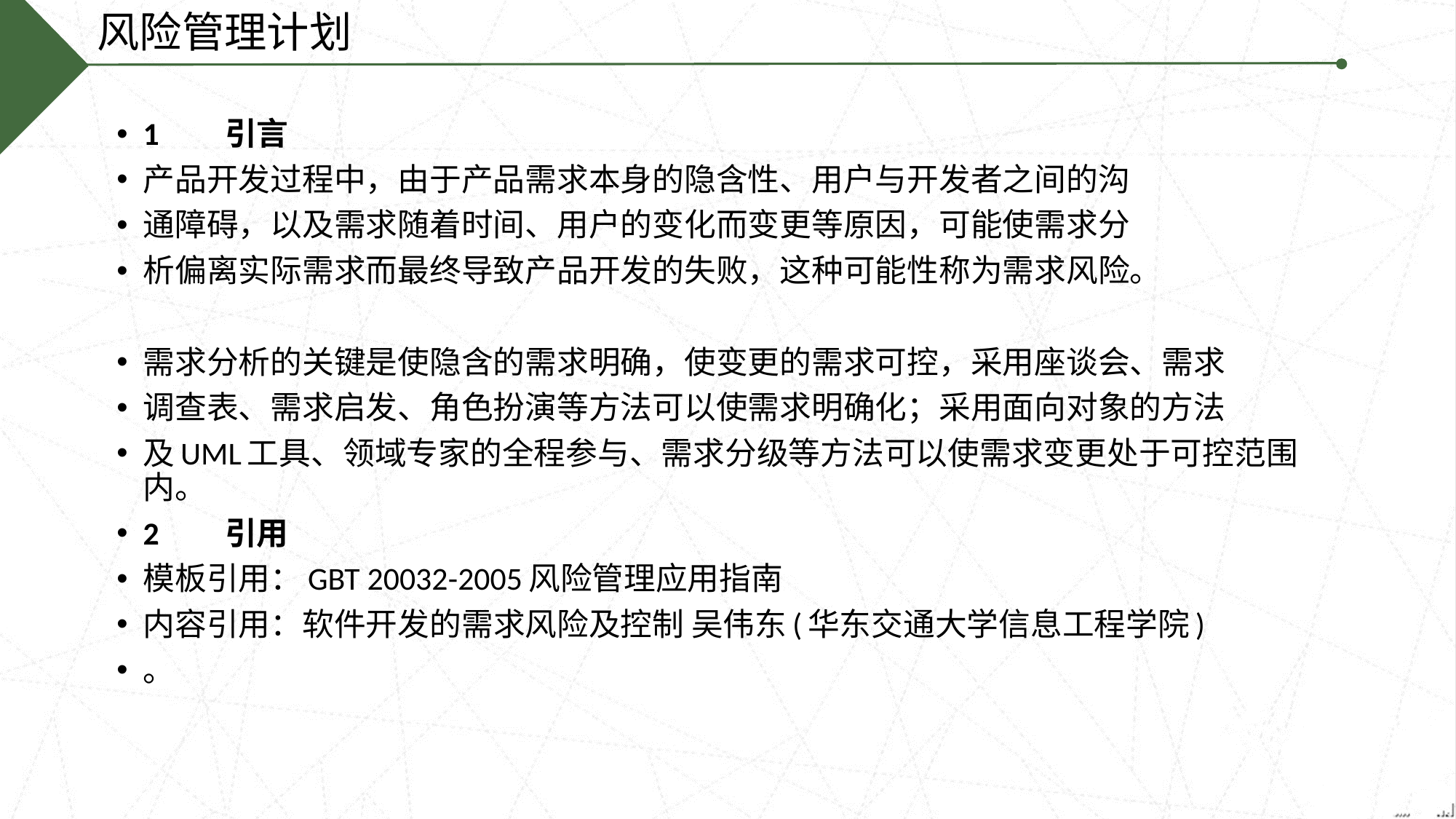

风险管理计划

1	引言
产品开发过程中，由于产品需求本身的隐含性、用户与开发者之间的沟
通障碍，以及需求随着时间、用户的变化而变更等原因，可能使需求分
析偏离实际需求而最终导致产品开发的失败，这种可能性称为需求风险。

需求分析的关键是使隐含的需求明确，使变更的需求可控，采用座谈会、需求
调查表、需求启发、角色扮演等方法可以使需求明确化；采用面向对象的方法
及UML工具、领域专家的全程参与、需求分级等方法可以使需求变更处于可控范围内。
2	引用
模板引用：GBT 20032-2005风险管理应用指南
内容引用：软件开发的需求风险及控制 吴伟东(华东交通大学信息工程学院)
。